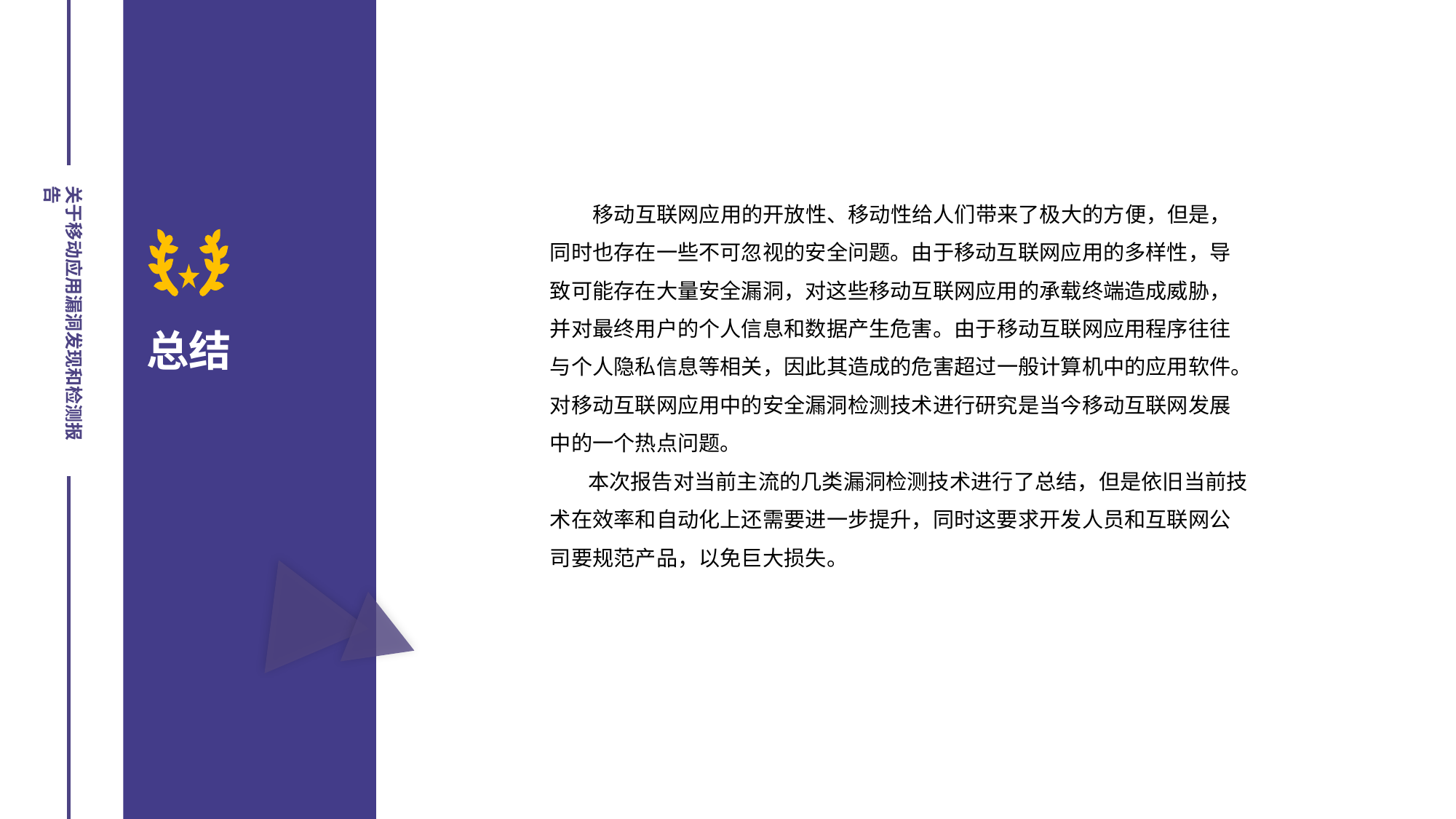

22%
关于移动应用漏洞发现和检测报告
        移动互联网应用的开放性、移动性给人们带来了极大的方便，但是，同时也存在一些不可忽视的安全问题。由于移动互联网应用的多样性，导致可能存在大量安全漏洞，对这些移动互联网应用的承载终端造成威胁，并对最终用户的个人信息和数据产生危害。由于移动互联网应用程序往往与个人隐私信息等相关，因此其造成的危害超过一般计算机中的应用软件。对移动互联网应用中的安全漏洞检测技术进行研究是当今移动互联网发展中的一个热点问题。
       本次报告对当前主流的几类漏洞检测技术进行了总结，但是依旧当前技术在效率和自动化上还需要进一步提升，同时这要求开发人员和互联网公司要规范产品，以免巨大损失。

总结